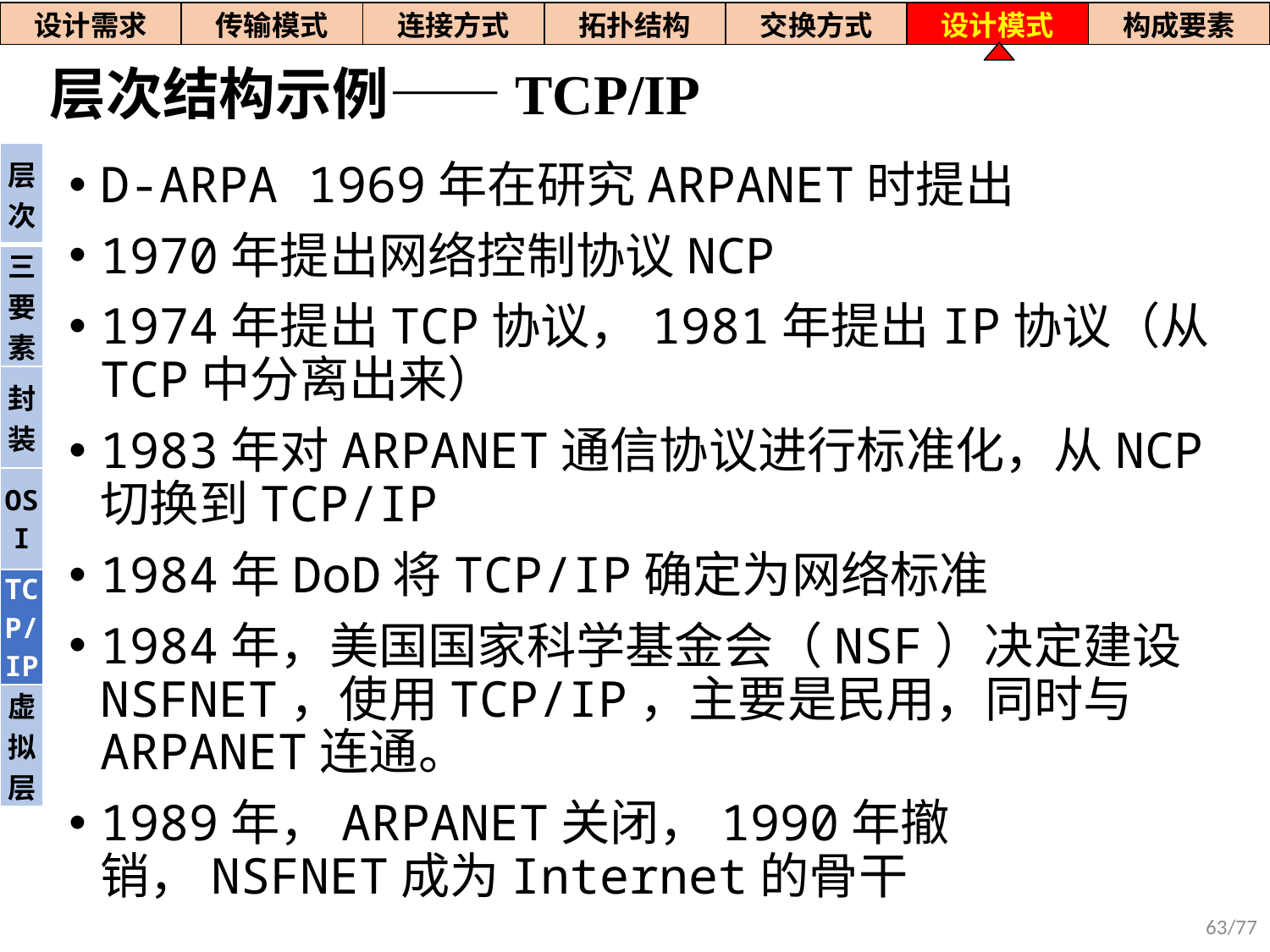

| 设计需求 | 传输模式 | 连接方式 | 拓扑结构 | 交换方式 | 设计模式 | 构成要素 |
| --- | --- | --- | --- | --- | --- | --- |

# 层次结构示例——TCP/IP
| 层次 |
| --- |
| 三要素 |
| 封装 |
| OSI |
| TCP/IP |
| 虚拟层 |
D-ARPA 1969年在研究ARPANET时提出
1970年提出网络控制协议NCP
1974年提出TCP协议，1981年提出IP协议（从TCP中分离出来）
1983年对ARPANET通信协议进行标准化，从NCP切换到TCP/IP
1984年DoD将TCP/IP确定为网络标准
1984年，美国国家科学基金会（NSF）决定建设NSFNET，使用TCP/IP，主要是民用，同时与ARPANET连通。
1989年，ARPANET关闭，1990年撤销，NSFNET成为Internet的骨干
63/77